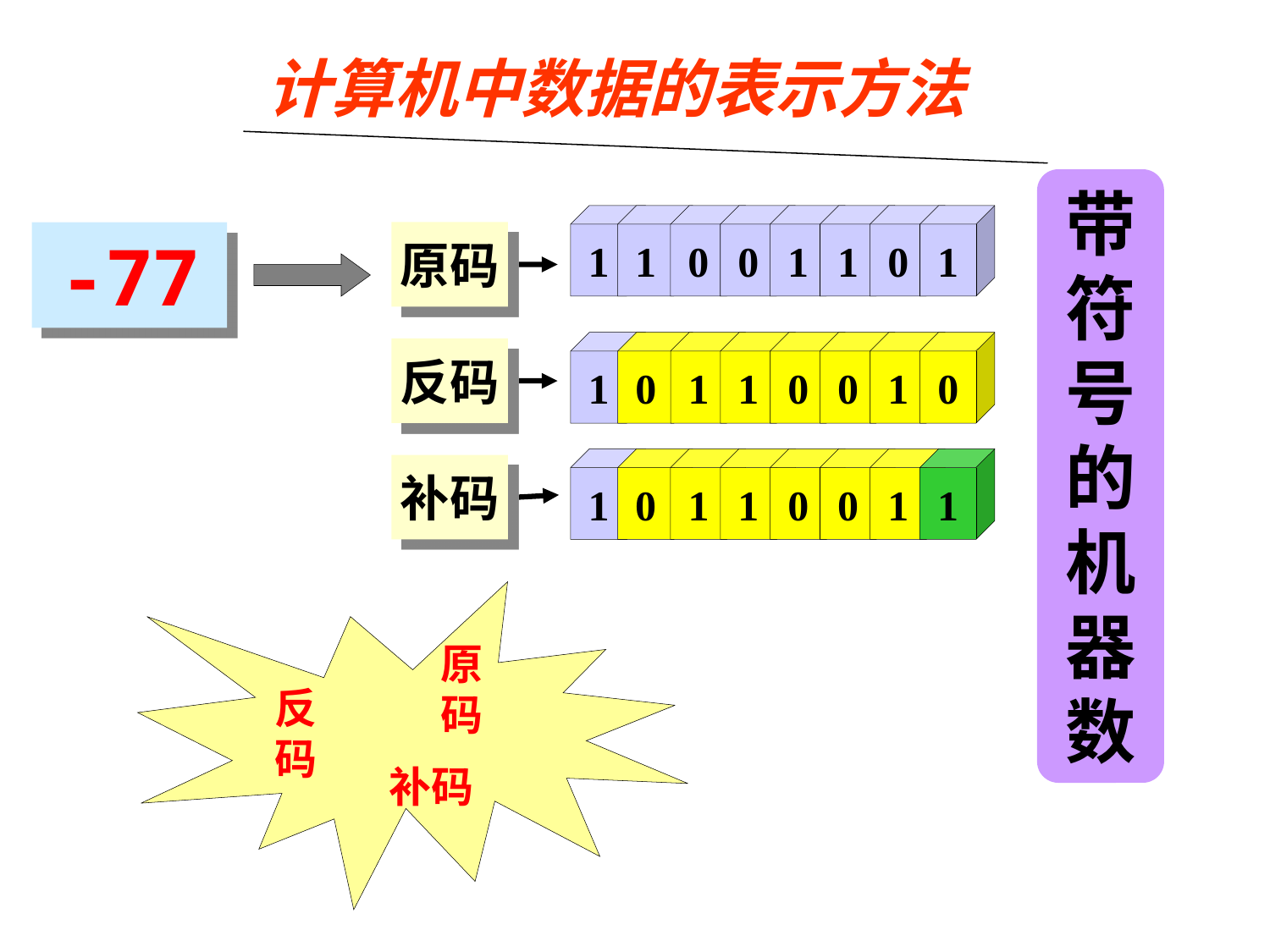

计算机中数据的表示方法

带
符
号
的
机
器
数
1
1
0
0
1
1
0
1

-77
原码

1
0
1
1
0
0
1
0
反码

1
0
1
1
0
0
1
1
补码

原码
反码
补码